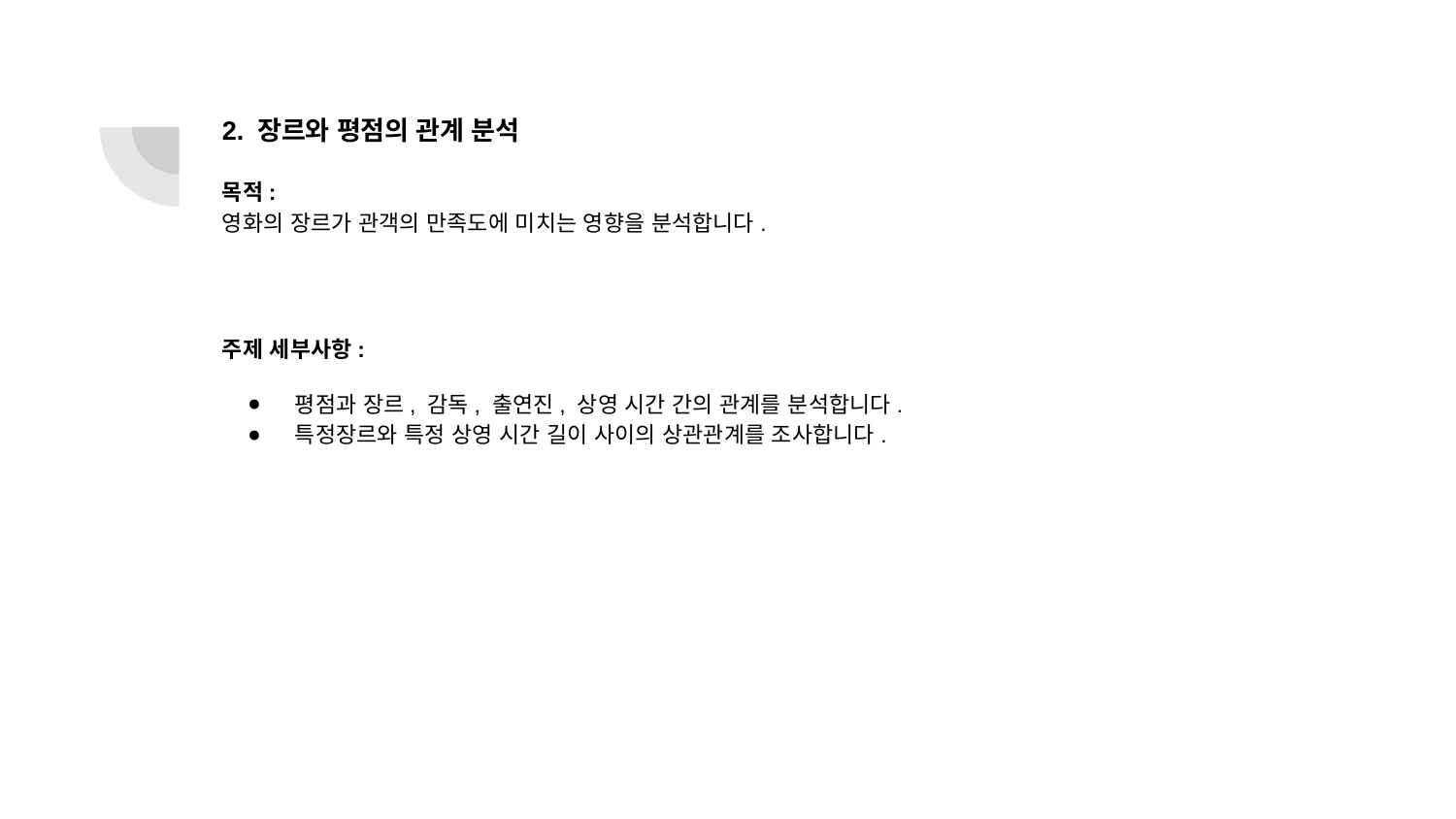

# 2. 장르와 평점의 관계 분석
목적:
영화의 장르가 관객의 만족도에 미치는 영향을 분석합니다.

주제 세부사항:
평점과 장르, 감독, 출연진, 상영 시간 간의 관계를 분석합니다.
특정장르와 특정 상영 시간 길이 사이의 상관관계를 조사합니다.